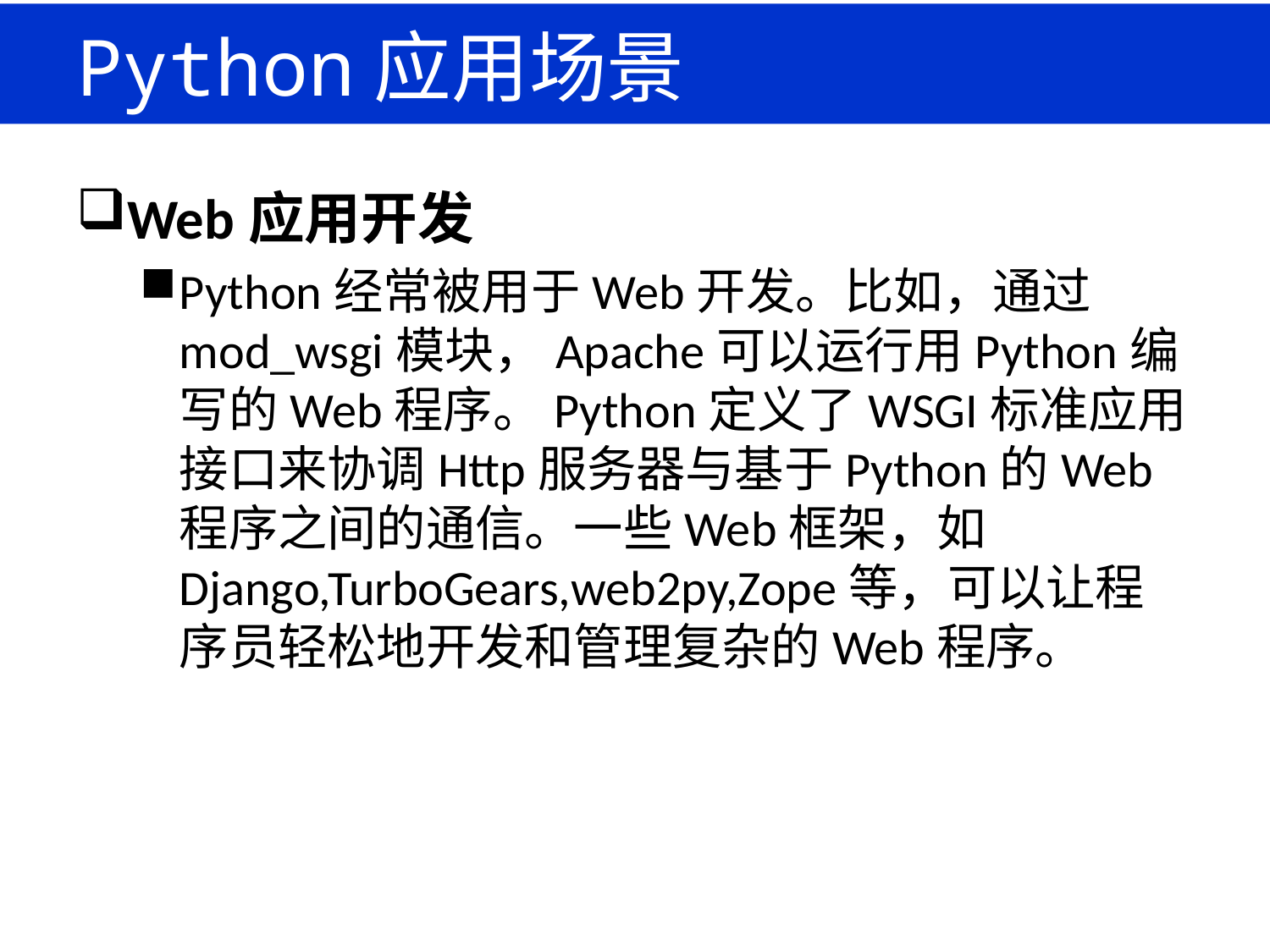

# Python应用场景
Web应用开发
Python经常被用于Web开发。比如，通过mod_wsgi模块，Apache可以运行用Python编写的Web程序。Python定义了WSGI标准应用接口来协调Http服务器与基于Python的Web程序之间的通信。一些Web框架，如Django,TurboGears,web2py,Zope等，可以让程序员轻松地开发和管理复杂的Web程序。